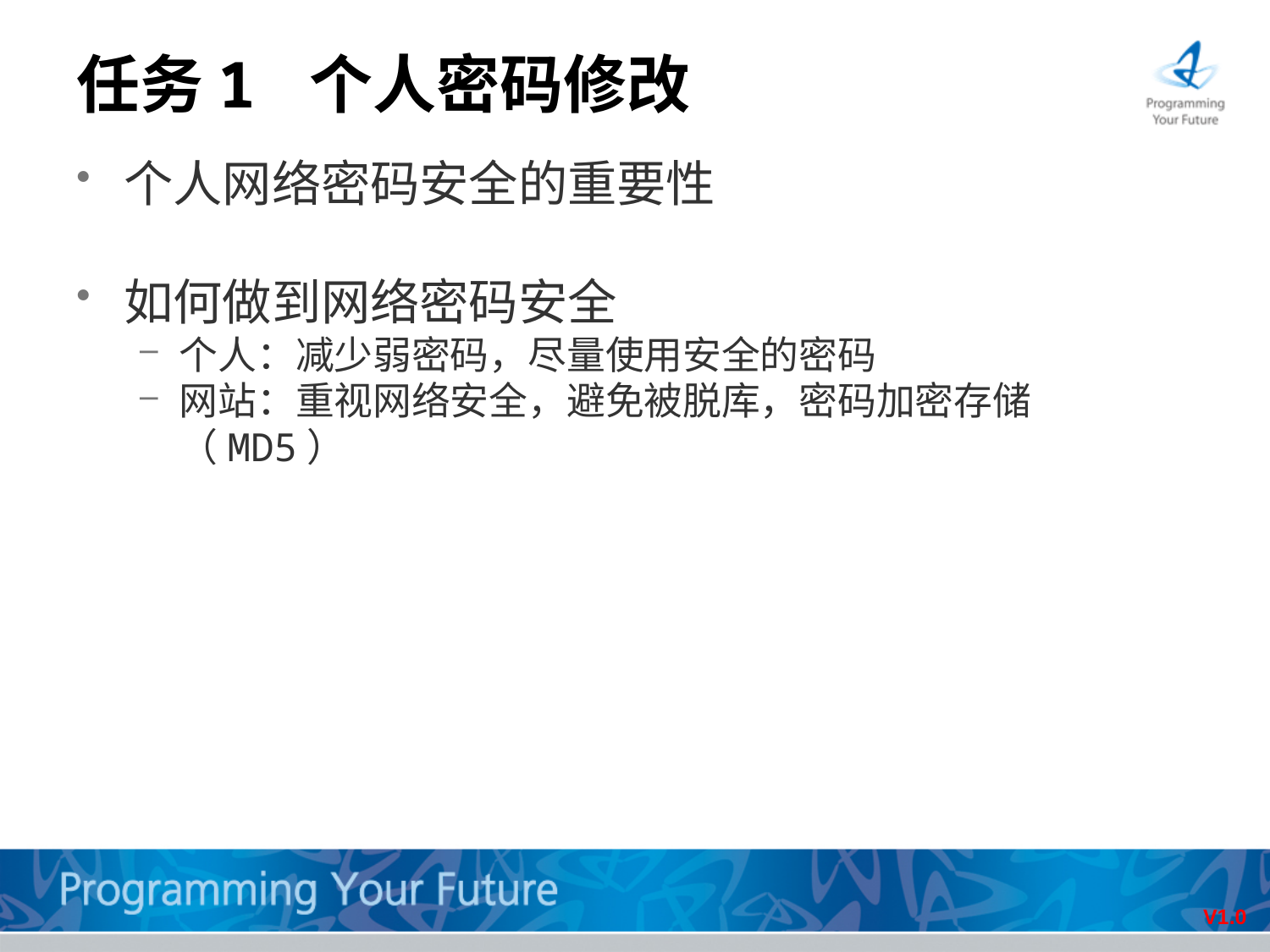

# 任务1 个人密码修改
个人网络密码安全的重要性

如何做到网络密码安全
个人：减少弱密码，尽量使用安全的密码
网站：重视网络安全，避免被脱库，密码加密存储（MD5）